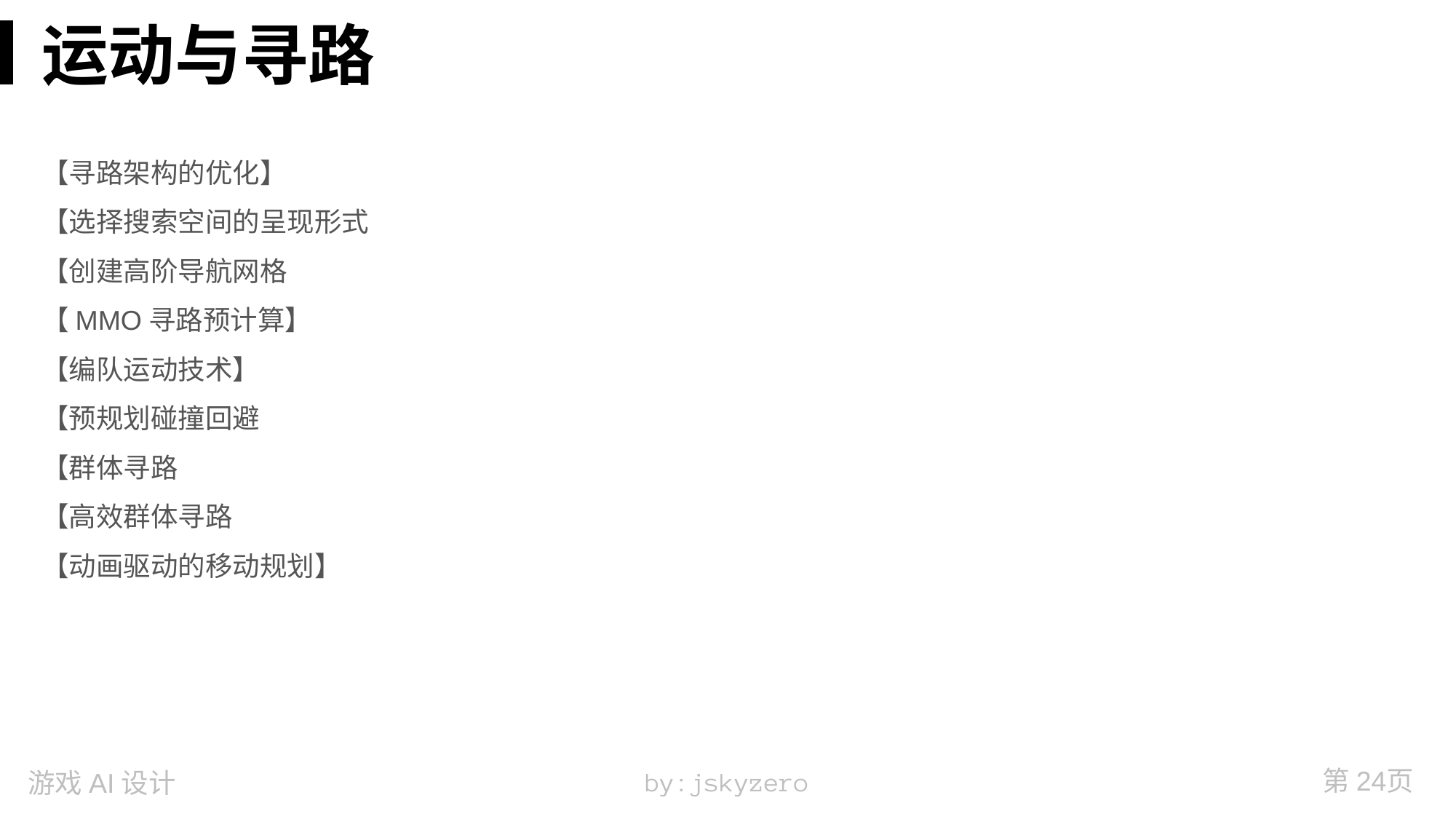

# 运动与寻路
【寻路架构的优化】
【选择搜索空间的呈现形式
【创建高阶导航网格
【MMO寻路预计算】
【编队运动技术】
【预规划碰撞回避
【群体寻路
【高效群体寻路
【动画驱动的移动规划】